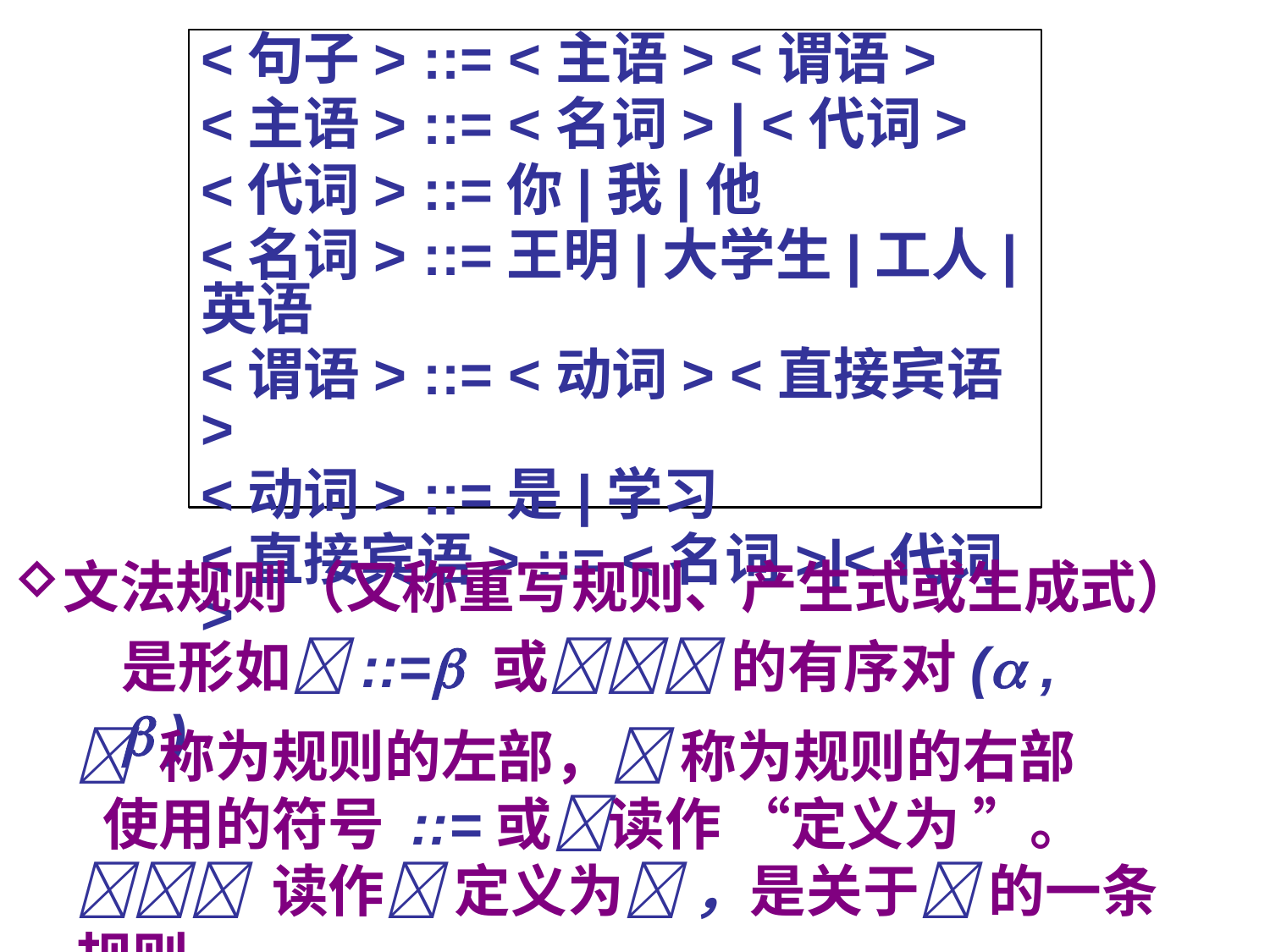

<句子> ::= <主语> <谓语>
<主语> ::= <名词> | <代词>
<代词> ::=你|我|他
<名词> ::=王明|大学生|工人|英语
<谓语> ::= <动词> <直接宾语>
<动词> ::=是|学习
<直接宾语> ::= <名词>|<代词>
文法规则（又称重写规则、产生式或生成式）
是形如α::=β 或α→β 的有序对(α , β )
α 称为规则的左部，β 称为规则的右部
 使用的符号 ::=或→读作 “定义为 ”。
α→β 读作α 定义为β ，是关于α 的一条规则。